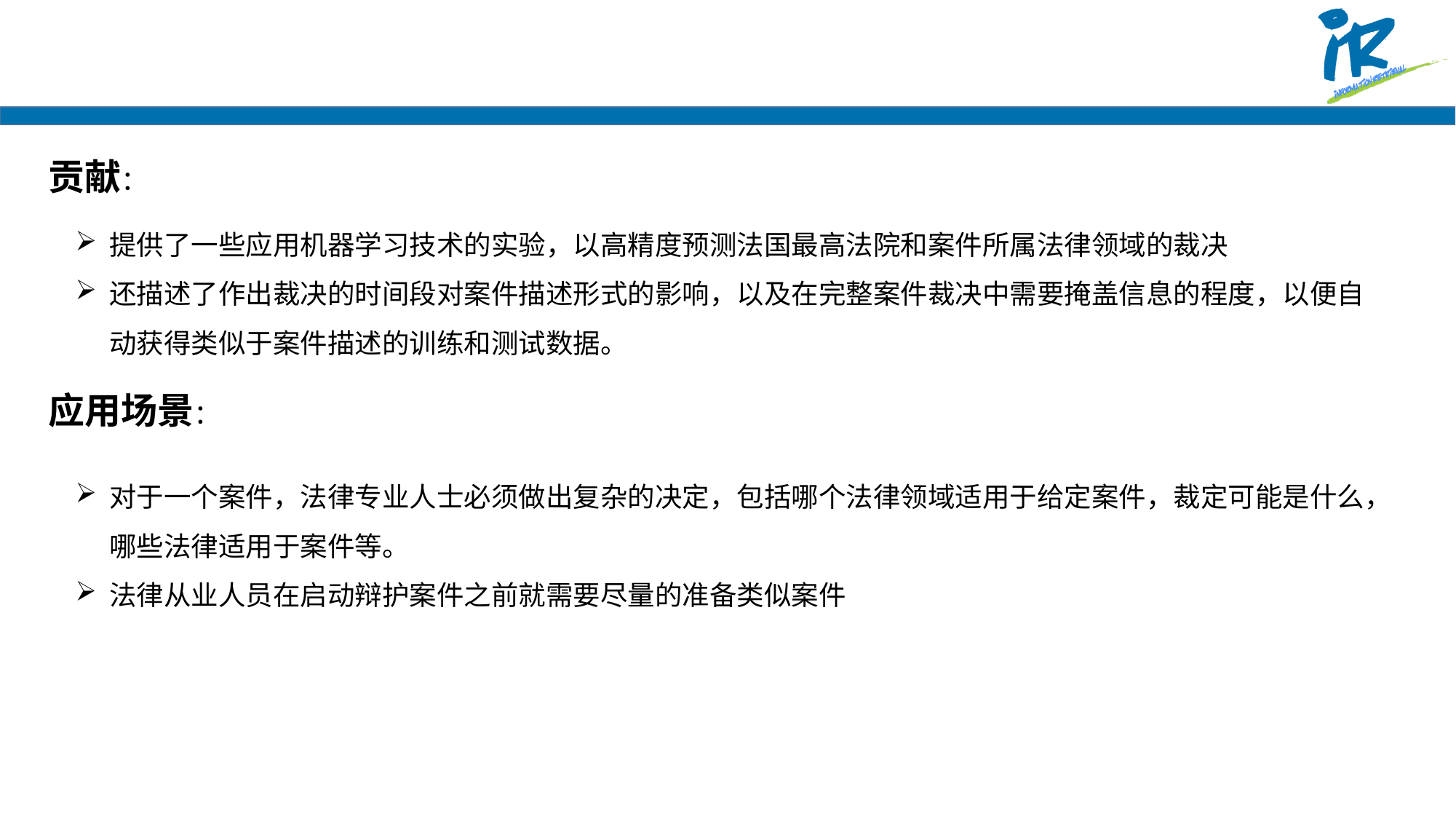

贡献：
提供了一些应用机器学习技术的实验，以高精度预测法国最高法院和案件所属法律领域的裁决
还描述了作出裁决的时间段对案件描述形式的影响，以及在完整案件裁决中需要掩盖信息的程度，以便自动获得类似于案件描述的训练和测试数据。
应用场景：
对于一个案件，法律专业人士必须做出复杂的决定，包括哪个法律领域适用于给定案件，裁定可能是什么，哪些法律适用于案件等。
法律从业人员在启动辩护案件之前就需要尽量的准备类似案件